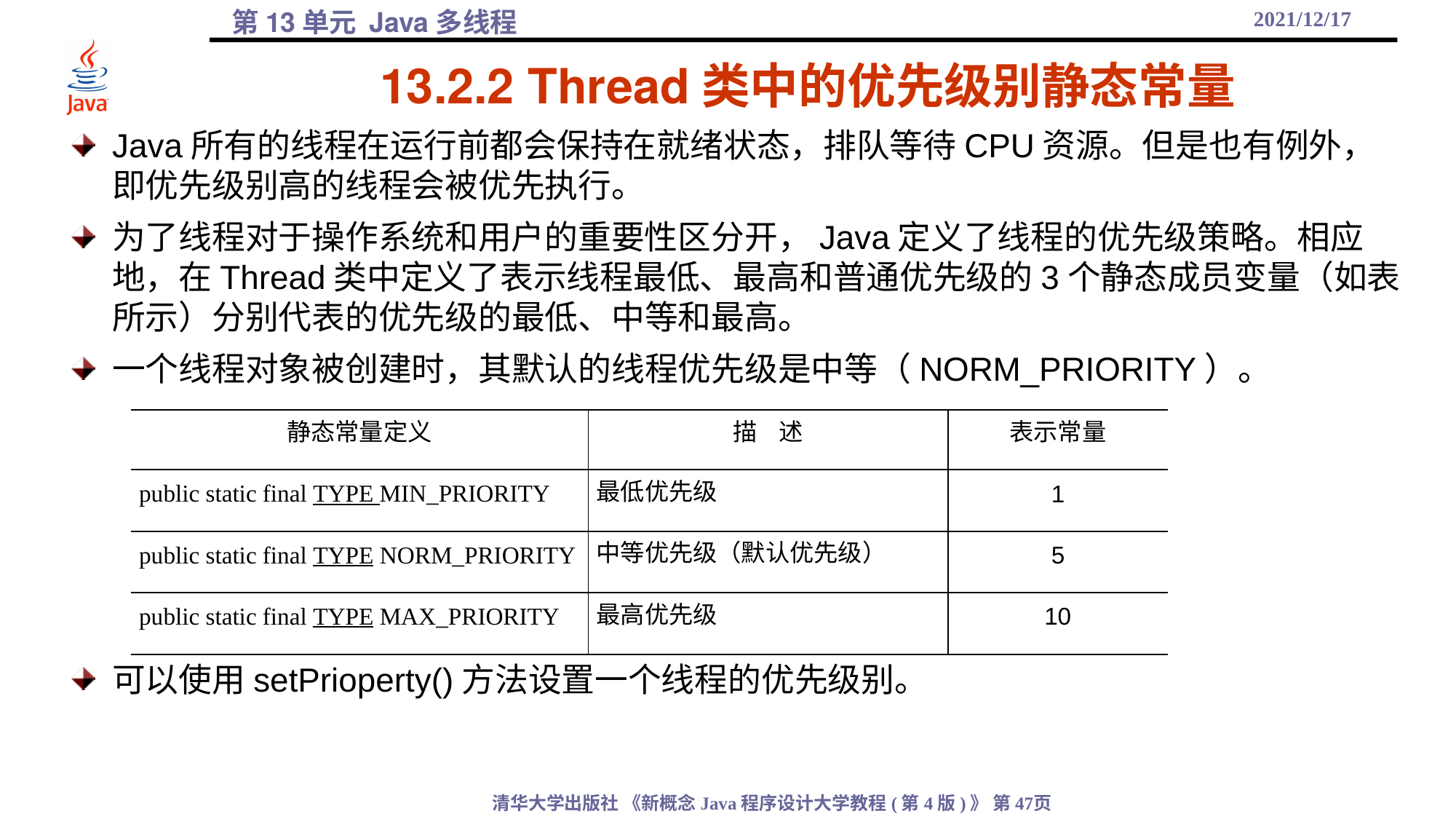

2021/12/17
# 13.2.2 Thread类中的优先级别静态常量
Java所有的线程在运行前都会保持在就绪状态，排队等待CPU资源。但是也有例外，即优先级别高的线程会被优先执行。
为了线程对于操作系统和用户的重要性区分开，Java定义了线程的优先级策略。相应地，在Thread类中定义了表示线程最低、最高和普通优先级的3个静态成员变量（如表所示）分别代表的优先级的最低、中等和最高。
一个线程对象被创建时，其默认的线程优先级是中等（NORM_PRIORITY）。

可以使用setPrioperty()方法设置一个线程的优先级别。
| 静态常量定义 | 描 述 | 表示常量 |
| --- | --- | --- |
| public static final TYPE MIN\_PRIORITY | 最低优先级 | 1 |
| public static final TYPE NORM\_PRIORITY | 中等优先级（默认优先级） | 5 |
| public static final TYPE MAX\_PRIORITY | 最高优先级 | 10 |